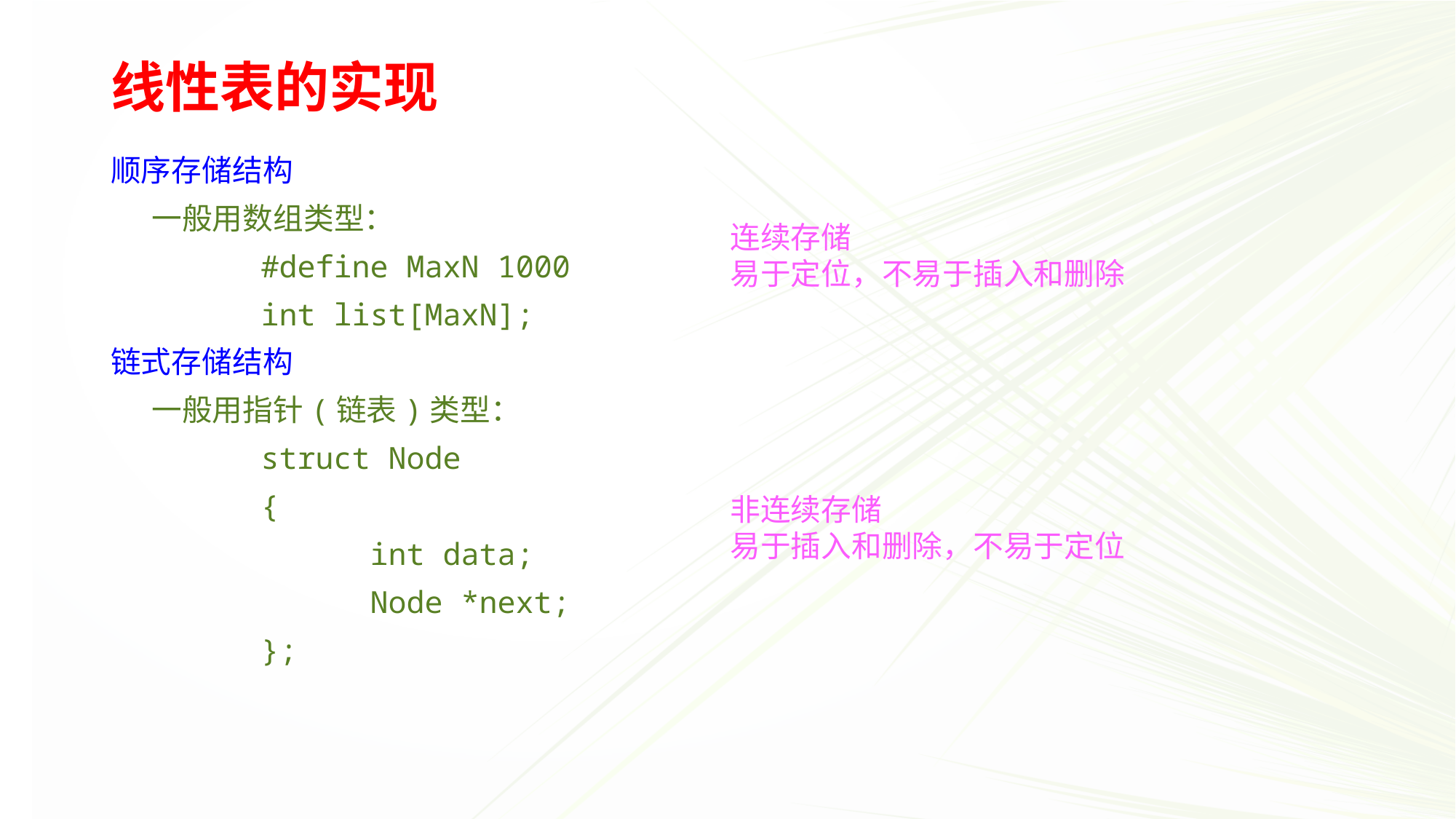

# 线性表的实现
顺序存储结构
	一般用数组类型：
		#define MaxN 1000
		int list[MaxN];
链式存储结构
	一般用指针(链表)类型：
		struct Node
		{
			int data;
			Node *next;
		};
连续存储
易于定位，不易于插入和删除
非连续存储
易于插入和删除，不易于定位